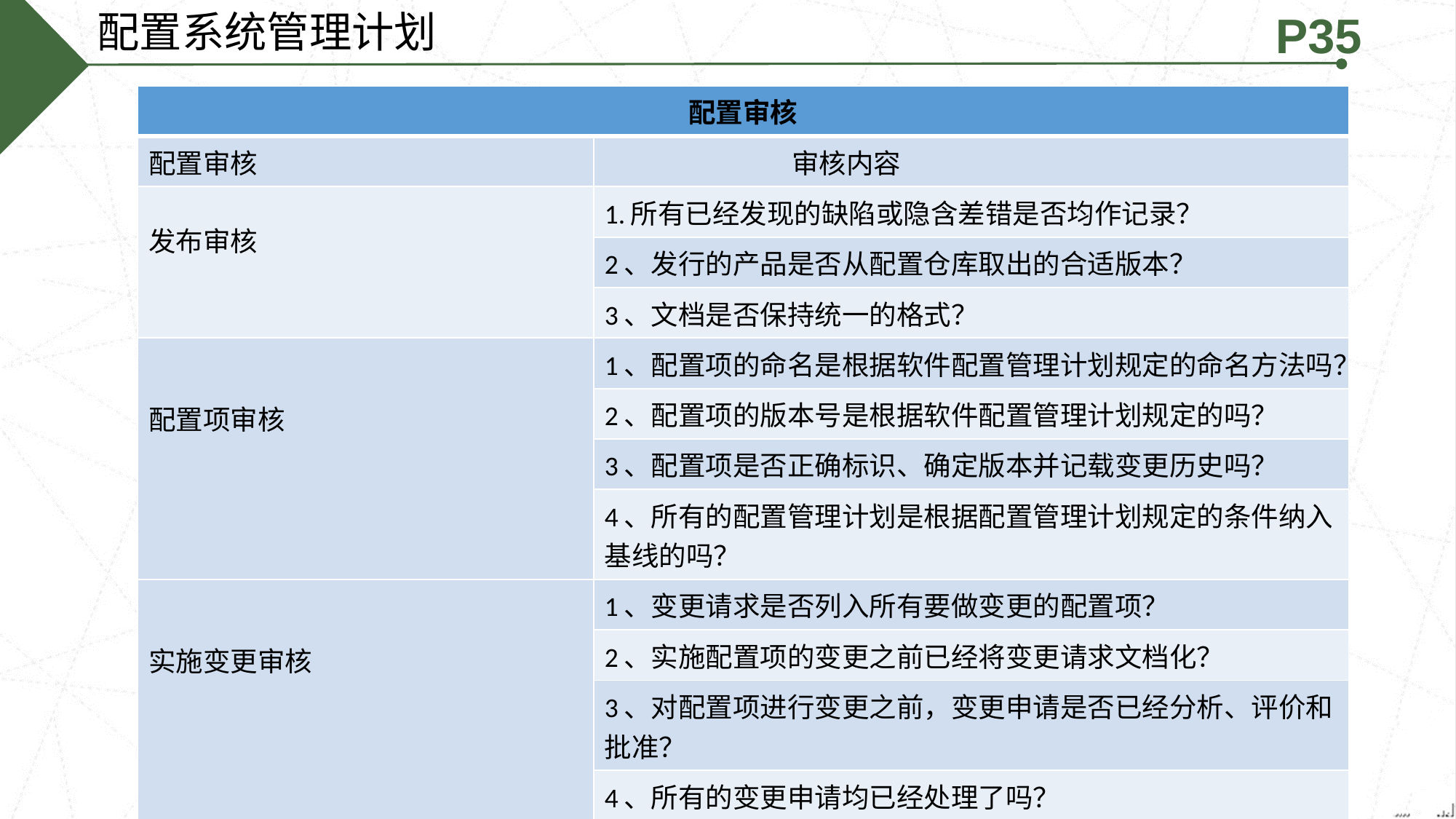

配置系统管理计划
P35

| 配置审核 |  |
| --- | --- |
| 配置审核 | 审核内容 |
| 发布审核 | 1.所有已经发现的缺陷或隐含差错是否均作记录？ |
|  | 2、发行的产品是否从配置仓库取出的合适版本？ |
|  | 3、文档是否保持统一的格式？ |
| 配置项审核 | 1、配置项的命名是根据软件配置管理计划规定的命名方法吗？ |
|  | 2、配置项的版本号是根据软件配置管理计划规定的吗？ |
|  | 3、配置项是否正确标识、确定版本并记载变更历史吗？ |
|  | 4、所有的配置管理计划是根据配置管理计划规定的条件纳入基线的吗？ |
| 实施变更审核 | 1、变更请求是否列入所有要做变更的配置项？ |
|  | 2、实施配置项的变更之前已经将变更请求文档化？ |
|  | 3、对配置项进行变更之前，变更申请是否已经分析、评价和批准？ |
|  | 4、所有的变更申请均已经处理了吗？ |
| 其他审核 | 1、配置仓库是否作了备份？ |

。